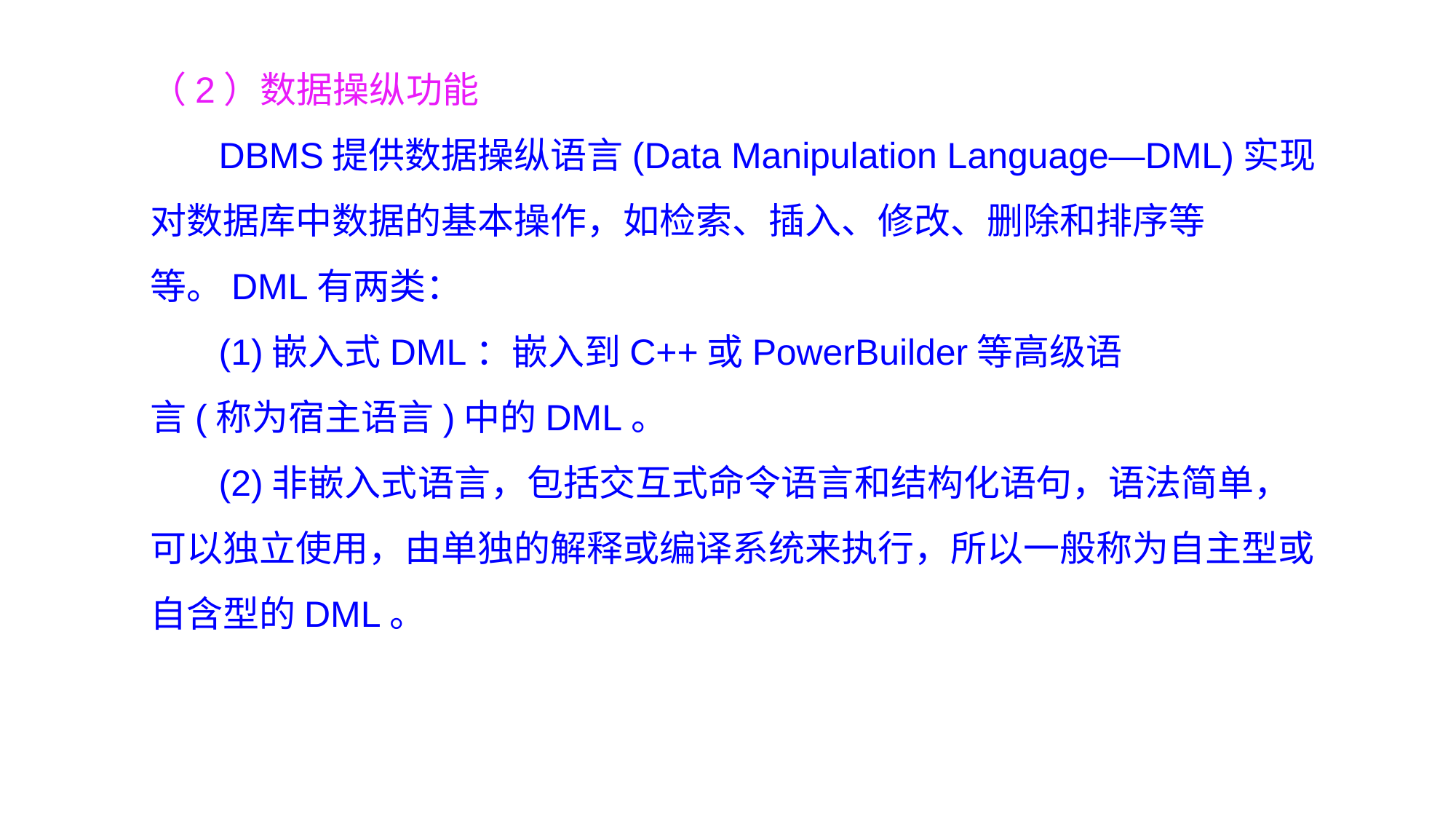

（2）数据操纵功能
DBMS提供数据操纵语言(Data Manipulation Language—DML)实现对数据库中数据的基本操作，如检索、插入、修改、删除和排序等等。DML有两类：
(1)嵌入式DML：嵌入到C++或PowerBuilder等高级语
言(称为宿主语言)中的DML。
(2)非嵌入式语言，包括交互式命令语言和结构化语句，语法简单，可以独立使用，由单独的解释或编译系统来执行，所以一般称为自主型或自含型的DML。